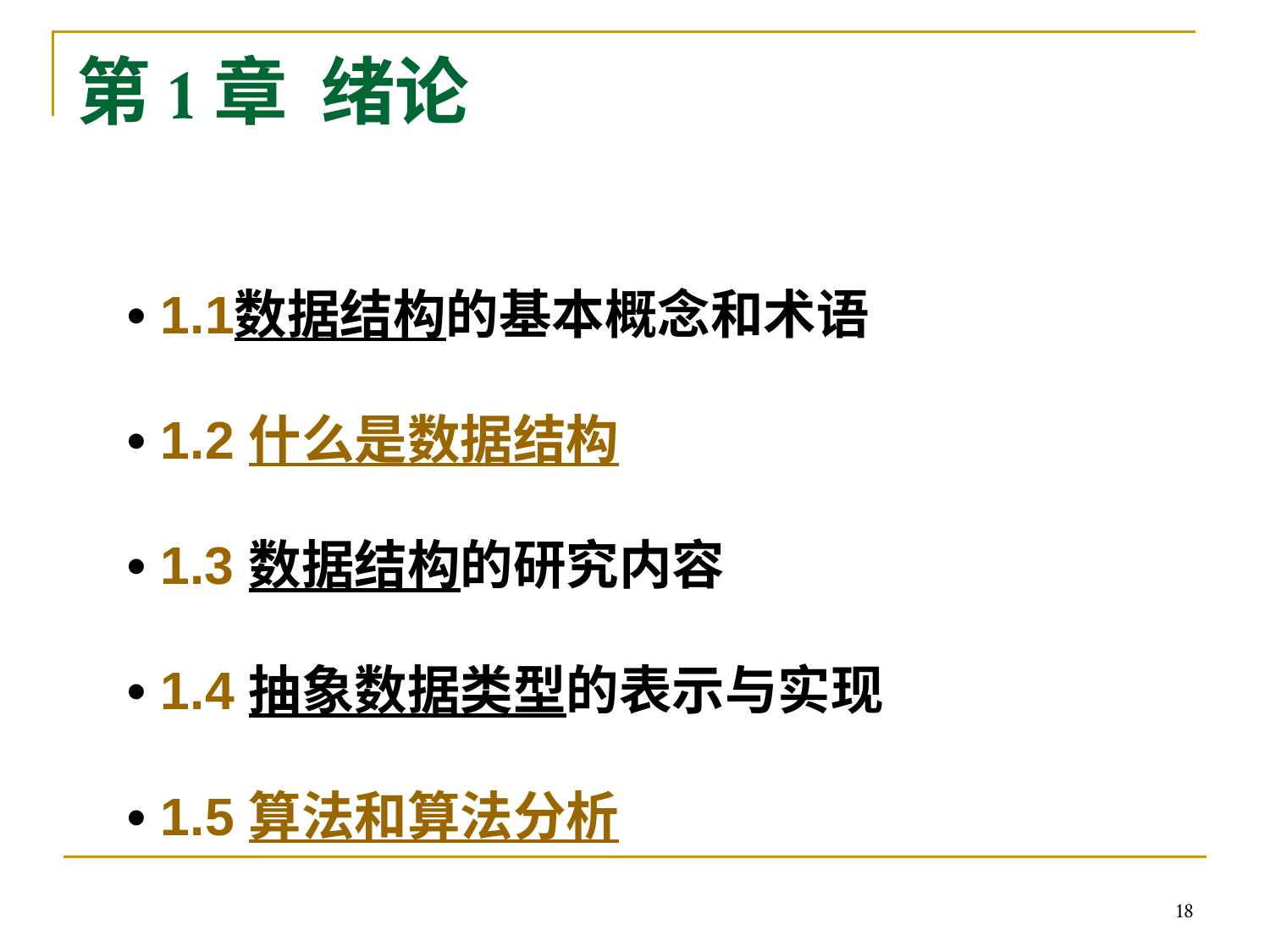

# 第1章  绪论
• 1.1数据结构的基本概念和术语
• 1.2 什么是数据结构
• 1.3 数据结构的研究内容
• 1.4 抽象数据类型的表示与实现
• 1.5 算法和算法分析

18